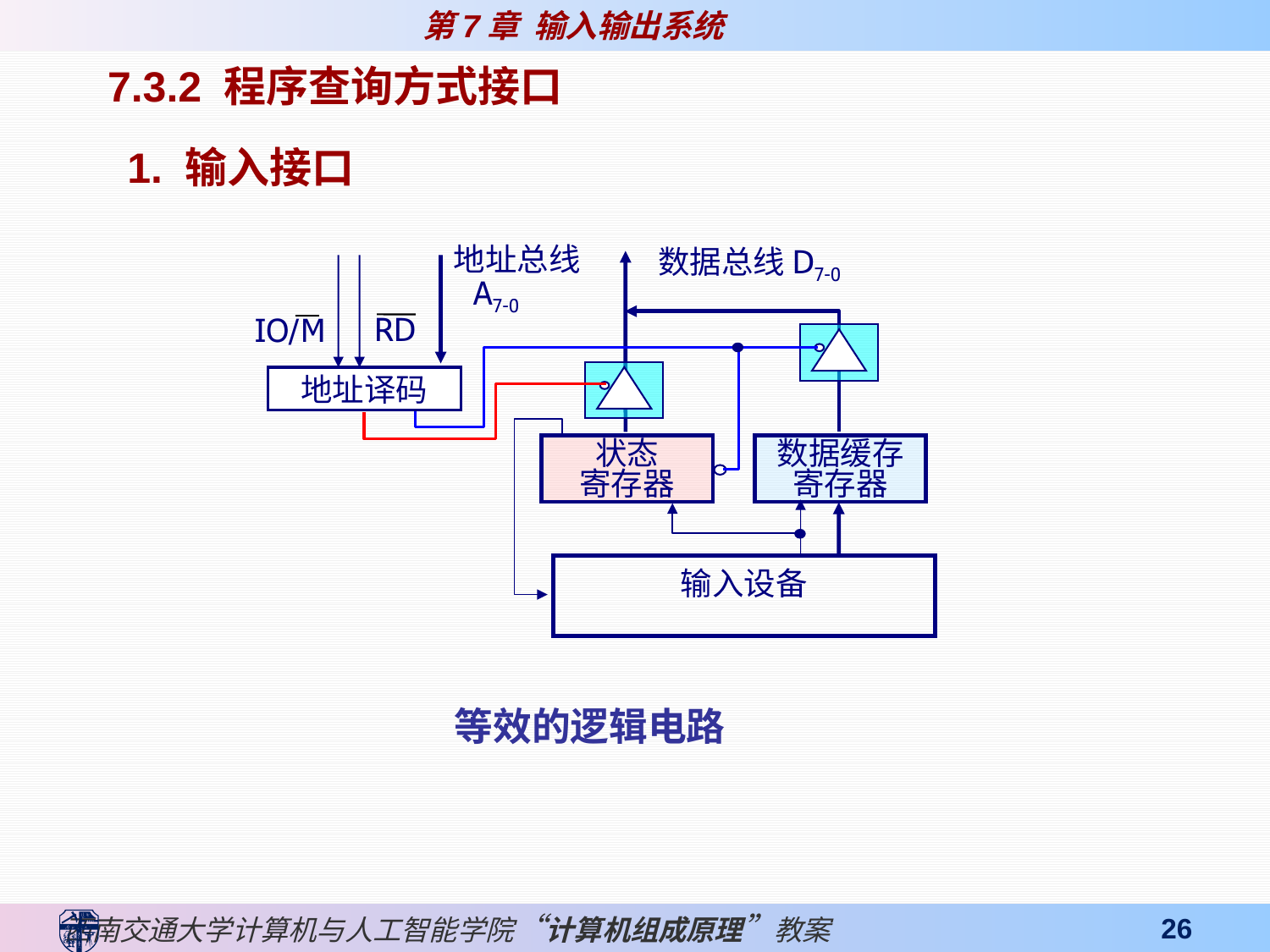

7.3.2 程序查询方式接口
1. 输入接口
数据总线D7-0
地址总线
  A7-0

RD

IO/M

地址译码

状态
寄存器
数据缓存
寄存器

输入设备
等效的逻辑电路